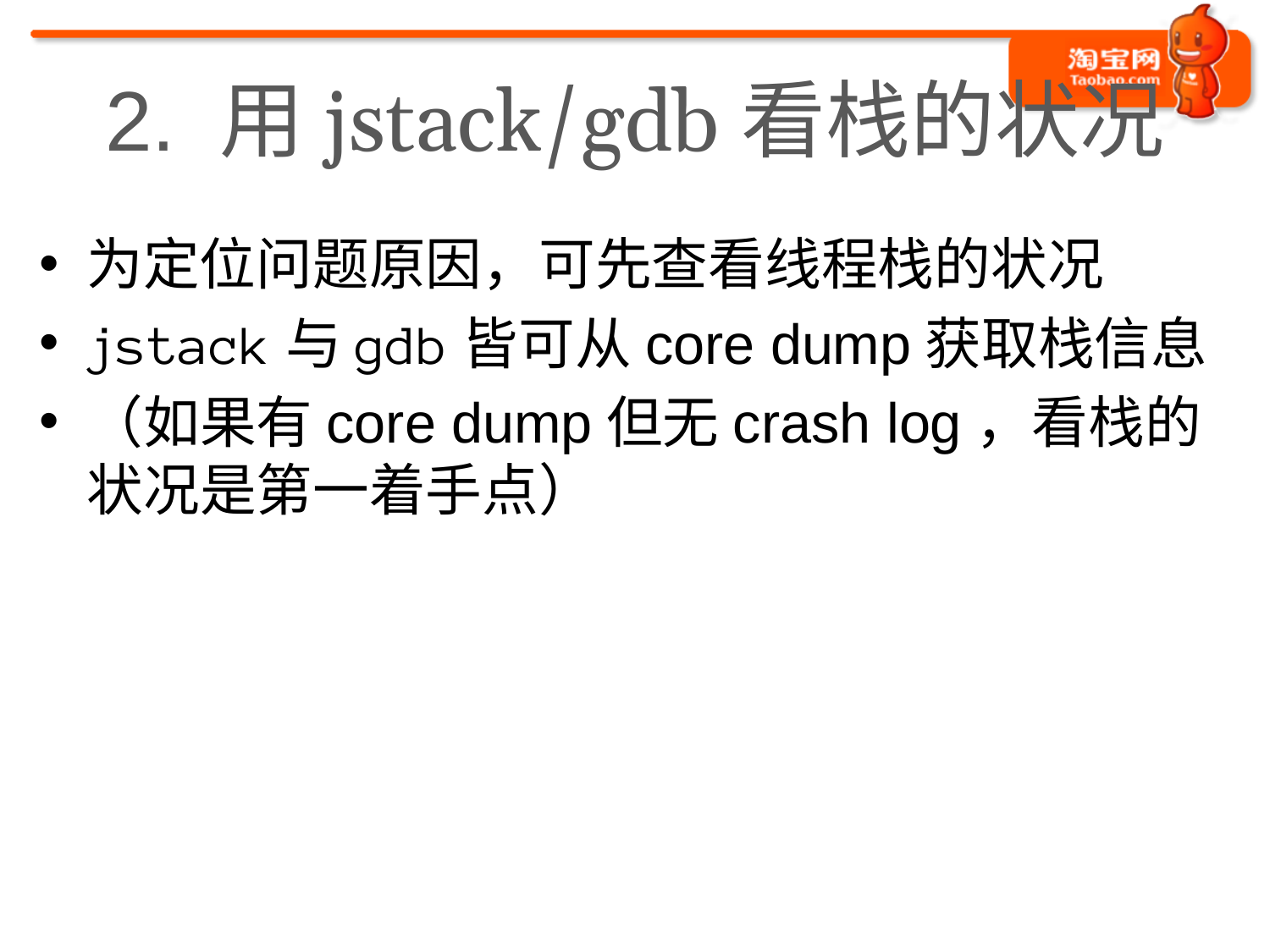

# 2. 用jstack/gdb看栈的状况
为定位问题原因，可先查看线程栈的状况
jstack与gdb皆可从core dump获取栈信息
（如果有core dump但无crash log，看栈的状况是第一着手点）